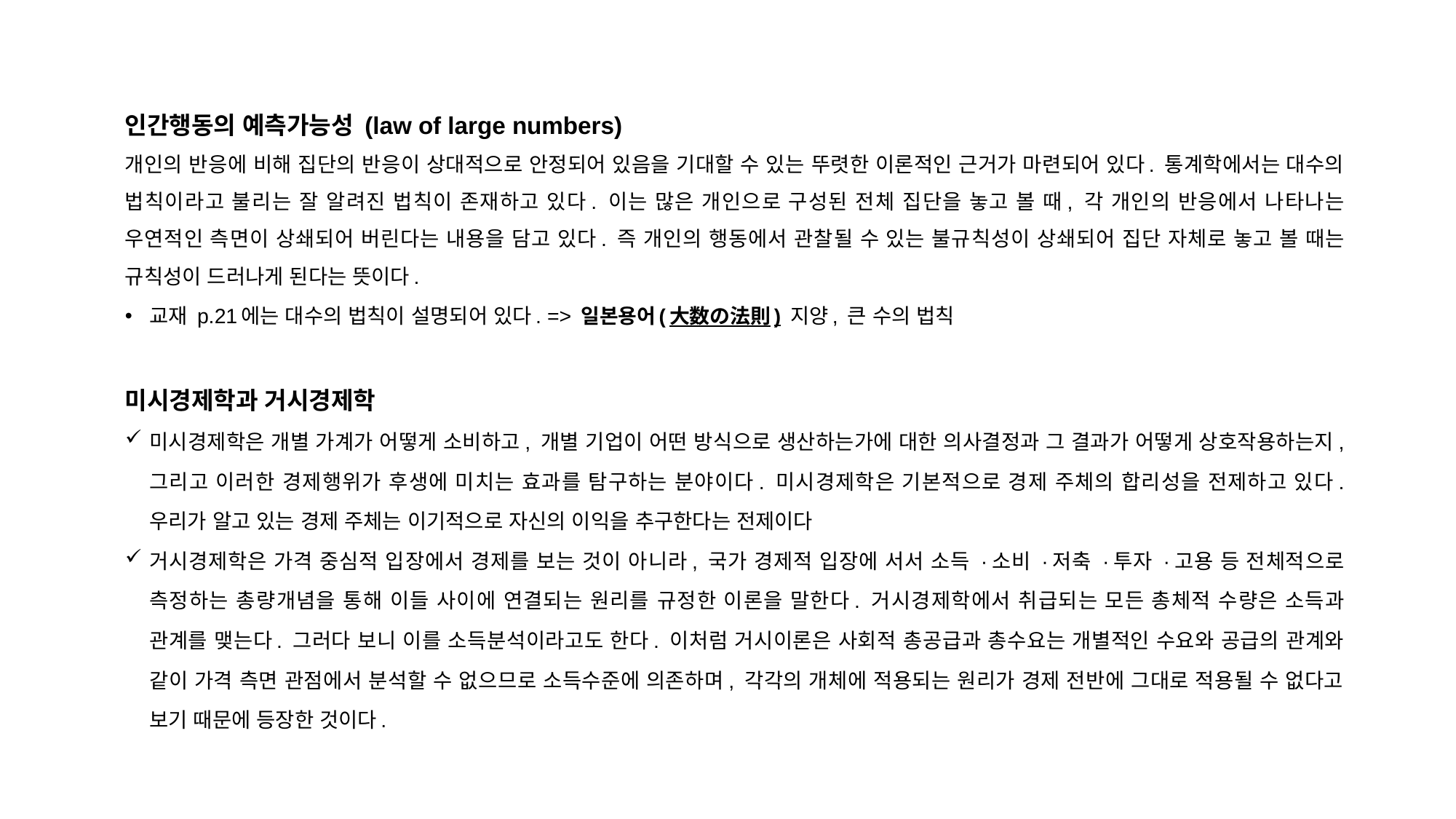

인간행동의 예측가능성 (law of large numbers)
개인의 반응에 비해 집단의 반응이 상대적으로 안정되어 있음을 기대할 수 있는 뚜렷한 이론적인 근거가 마련되어 있다. 통계학에서는 대수의 법칙이라고 불리는 잘 알려진 법칙이 존재하고 있다. 이는 많은 개인으로 구성된 전체 집단을 놓고 볼 때, 각 개인의 반응에서 나타나는 우연적인 측면이 상쇄되어 버린다는 내용을 담고 있다. 즉 개인의 행동에서 관찰될 수 있는 불규칙성이 상쇄되어 집단 자체로 놓고 볼 때는 규칙성이 드러나게 된다는 뜻이다.
교재 p.21에는 대수의 법칙이 설명되어 있다. => 일본용어(大数の法則) 지양, 큰 수의 법칙

미시경제학과 거시경제학
미시경제학은 개별 가계가 어떻게 소비하고, 개별 기업이 어떤 방식으로 생산하는가에 대한 의사결정과 그 결과가 어떻게 상호작용하는지, 그리고 이러한 경제행위가 후생에 미치는 효과를 탐구하는 분야이다. 미시경제학은 기본적으로 경제 주체의 합리성을 전제하고 있다. 우리가 알고 있는 경제 주체는 이기적으로 자신의 이익을 추구한다는 전제이다
거시경제학은 가격 중심적 입장에서 경제를 보는 것이 아니라, 국가 경제적 입장에 서서 소득 ·소비 ·저축 ·투자 ·고용 등 전체적으로 측정하는 총량개념을 통해 이들 사이에 연결되는 원리를 규정한 이론을 말한다. 거시경제학에서 취급되는 모든 총체적 수량은 소득과 관계를 맺는다. 그러다 보니 이를 소득분석이라고도 한다. 이처럼 거시이론은 사회적 총공급과 총수요는 개별적인 수요와 공급의 관계와 같이 가격 측면 관점에서 분석할 수 없으므로 소득수준에 의존하며, 각각의 개체에 적용되는 원리가 경제 전반에 그대로 적용될 수 없다고 보기 때문에 등장한 것이다.